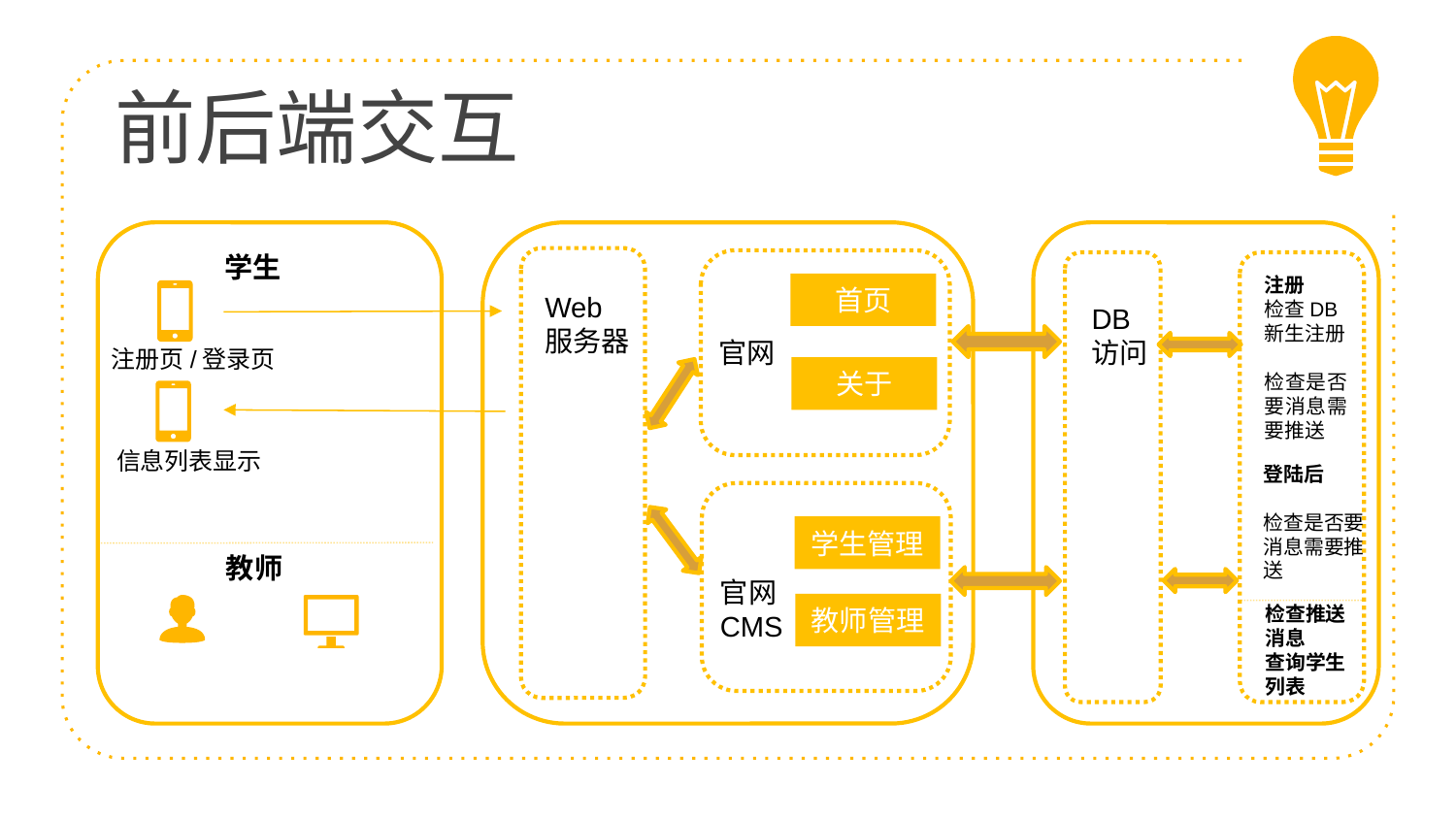

# 前后端交互

学生

注册
检查DB
新生注册

检查是否要消息需要推送

首页

Web
服务器
DB
访问

官网

注册页/登录页
关于

信息列表显示
登陆后

检查是否要消息需要推送

学生管理

教师

官网
CMS

教师管理
检查推送消息
查询学生列表